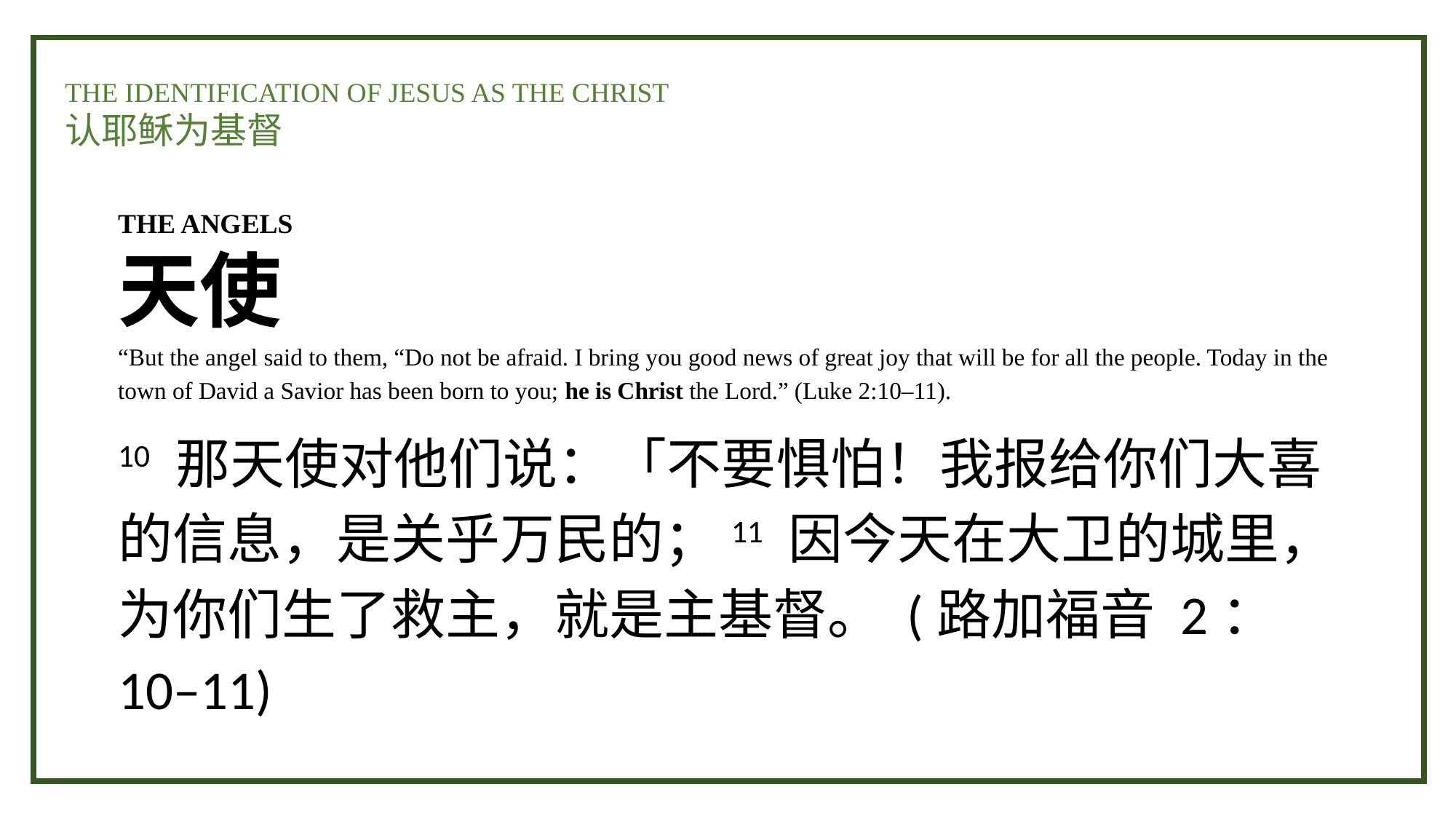

THE IDENTIFICATION OF JESUS AS THE CHRIST
认耶稣为基督
THE ANGELS
天使
“But the angel said to them, “Do not be afraid. I bring you good news of great joy that will be for all the people. Today in the town of David a Savior has been born to you; he is Christ the Lord.” (Luke 2:10–11).
10 那天使对他们说：「不要惧怕！我报给你们大喜的信息，是关乎万民的；11 因今天在大卫的城里，为你们生了救主，就是主基督。 (路加福音 2：10–11)